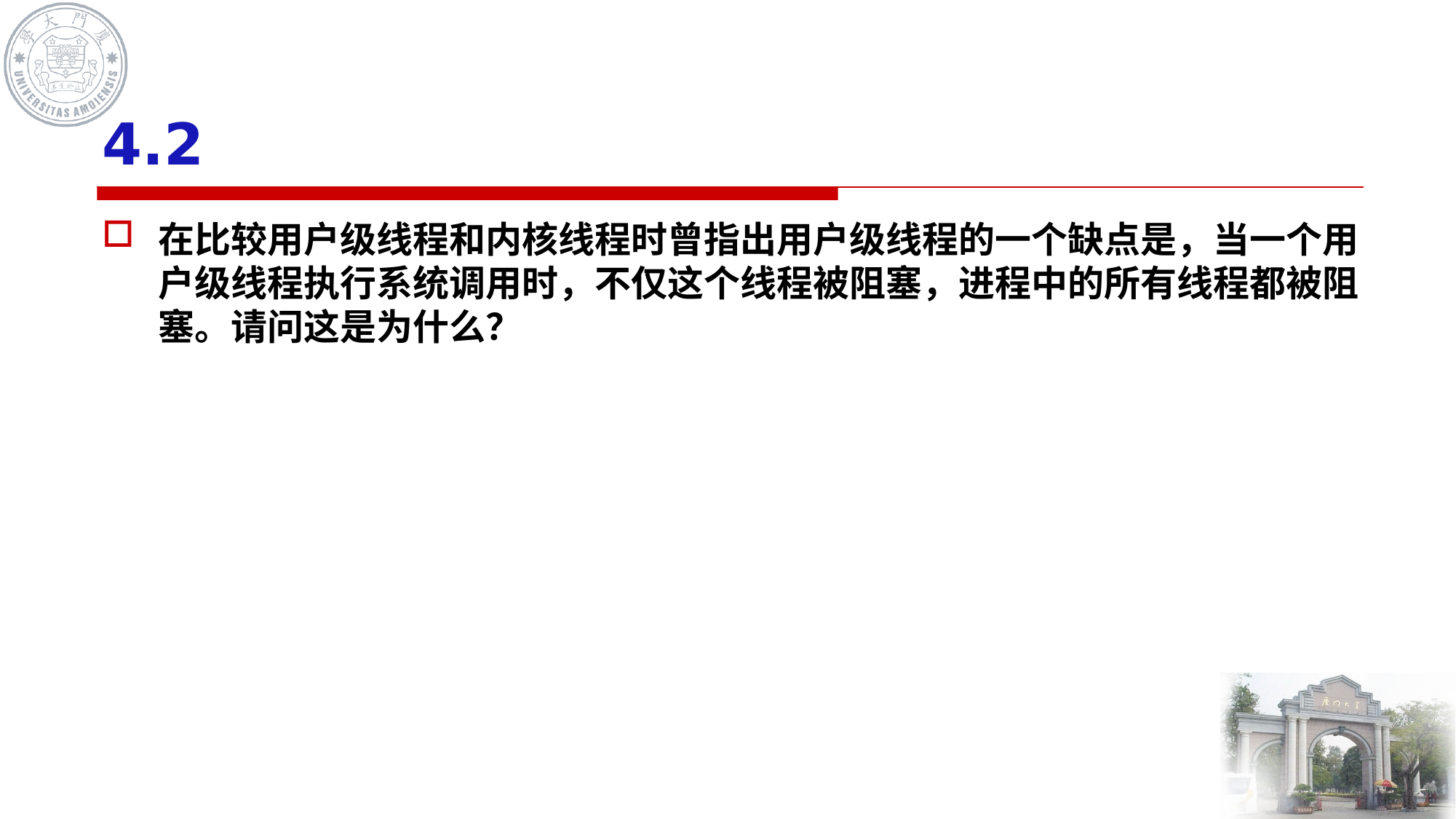

# 4.2
在比较用户级线程和内核线程时曾指出用户级线程的一个缺点是，当一个用户级线程执行系统调用时，不仅这个线程被阻塞，进程中的所有线程都被阻塞。请问这是为什么？